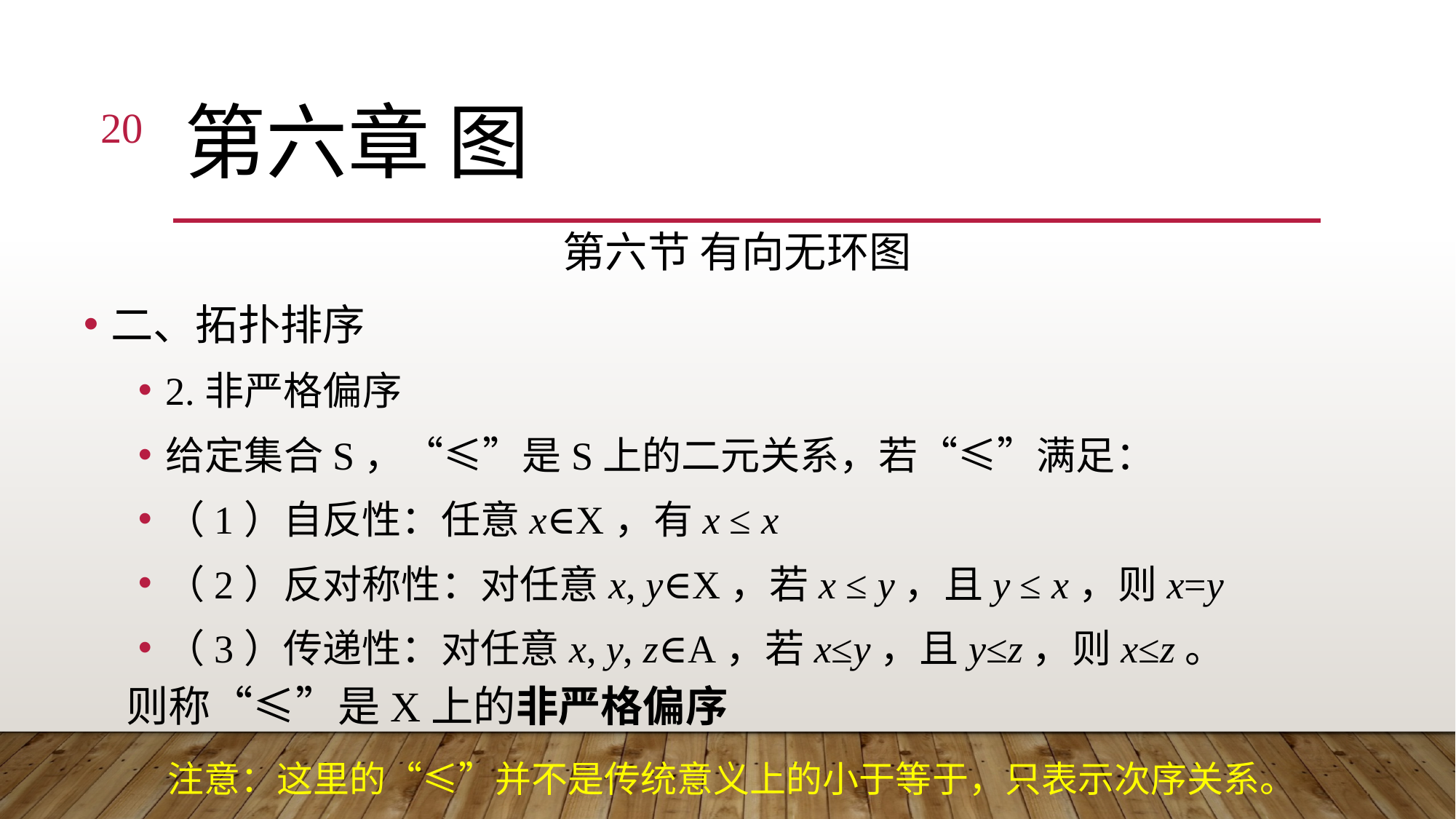

20
# 第六章 图
第六节 有向无环图
二、拓扑排序
2.非严格偏序
给定集合S，“≤”是S上的二元关系，若“≤”满足：
（1）自反性：任意x∈X，有x ≤ x
（2）反对称性：对任意x, y∈X，若x ≤ y，且y ≤ x，则x=y
（3）传递性：对任意x, y, z∈A，若x≤y，且y≤z，则x≤z。
则称“≤”是X上的非严格偏序
注意：这里的“≤”并不是传统意义上的小于等于，只表示次序关系。